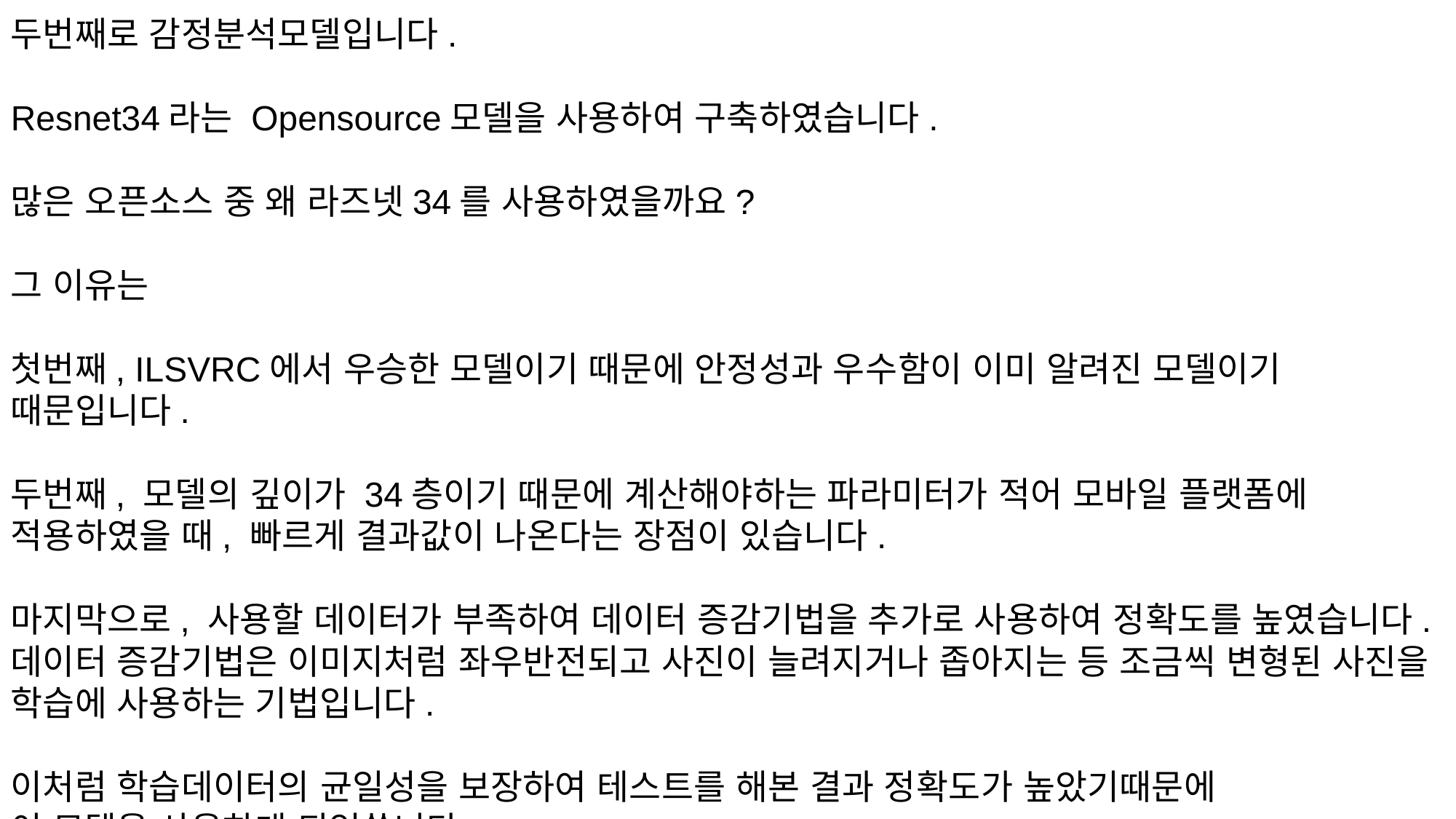

두번째로 감정분석모델입니다.

Resnet34라는 Opensource모델을 사용하여 구축하였습니다.

많은 오픈소스 중 왜 라즈넷34를 사용하였을까요?

그 이유는

첫번째, ILSVRC에서 우승한 모델이기 때문에 안정성과 우수함이 이미 알려진 모델이기 때문입니다.

두번째, 모델의 깊이가 34층이기 때문에 계산해야하는 파라미터가 적어 모바일 플랫폼에 적용하였을 때, 빠르게 결과값이 나온다는 장점이 있습니다.

마지막으로, 사용할 데이터가 부족하여 데이터 증감기법을 추가로 사용하여 정확도를 높였습니다.  데이터 증감기법은 이미지처럼 좌우반전되고 사진이 늘려지거나 좁아지는 등 조금씩 변형된 사진을 학습에 사용하는 기법입니다.

이처럼 학습데이터의 균일성을 보장하여 테스트를 해본 결과 정확도가 높았기때문에
이 모델을 사용하게 되었씁니다.